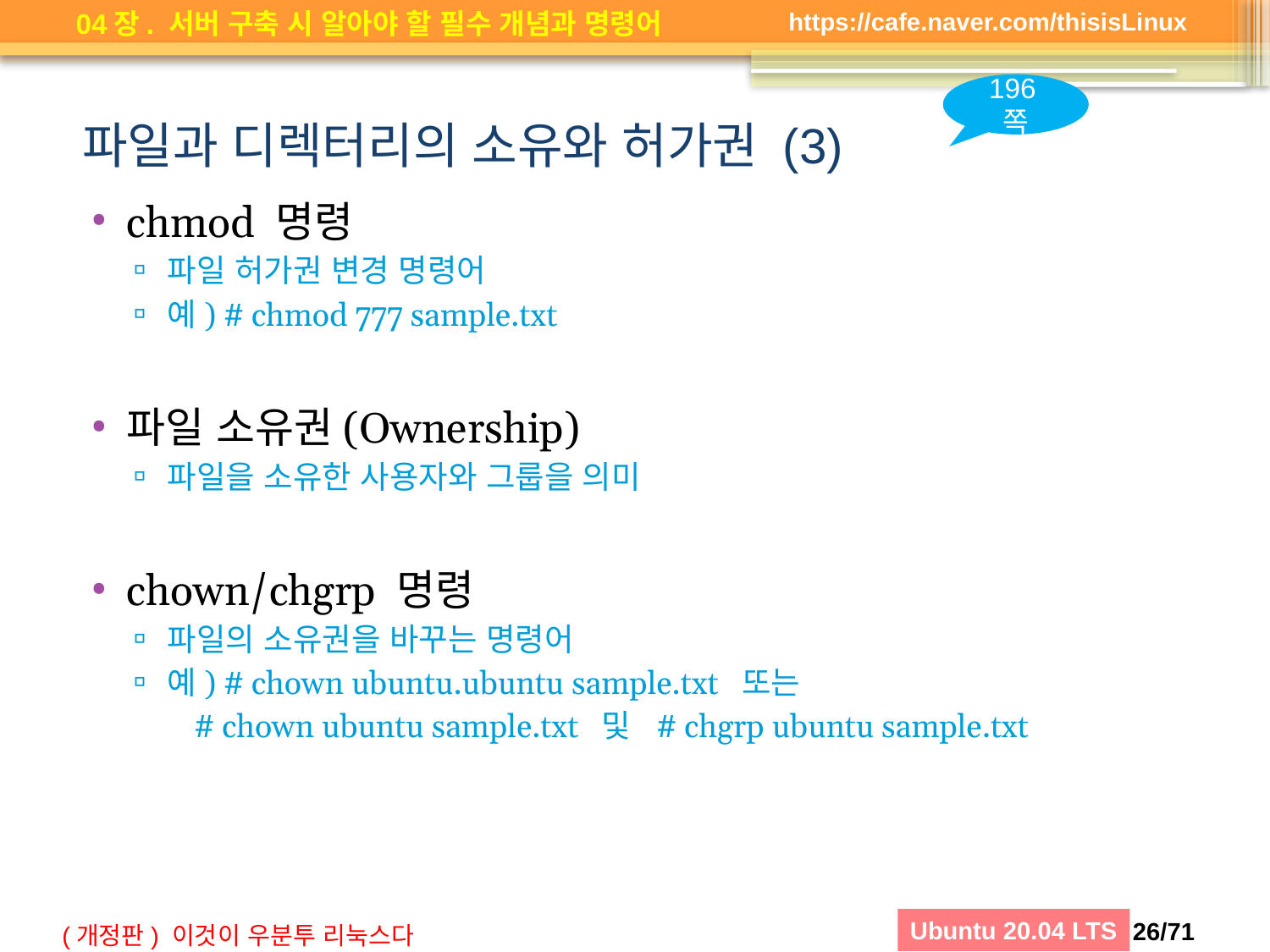

196쪽
# 파일과 디렉터리의 소유와 허가권 (3)
chmod 명령
파일 허가권 변경 명령어
예) # chmod 777 sample.txt

파일 소유권(Ownership)
파일을 소유한 사용자와 그룹을 의미

chown/chgrp 명령
파일의 소유권을 바꾸는 명령어
예) # chown ubuntu.ubuntu sample.txt  또는
        # chown ubuntu sample.txt  및  # chgrp ubuntu sample.txt